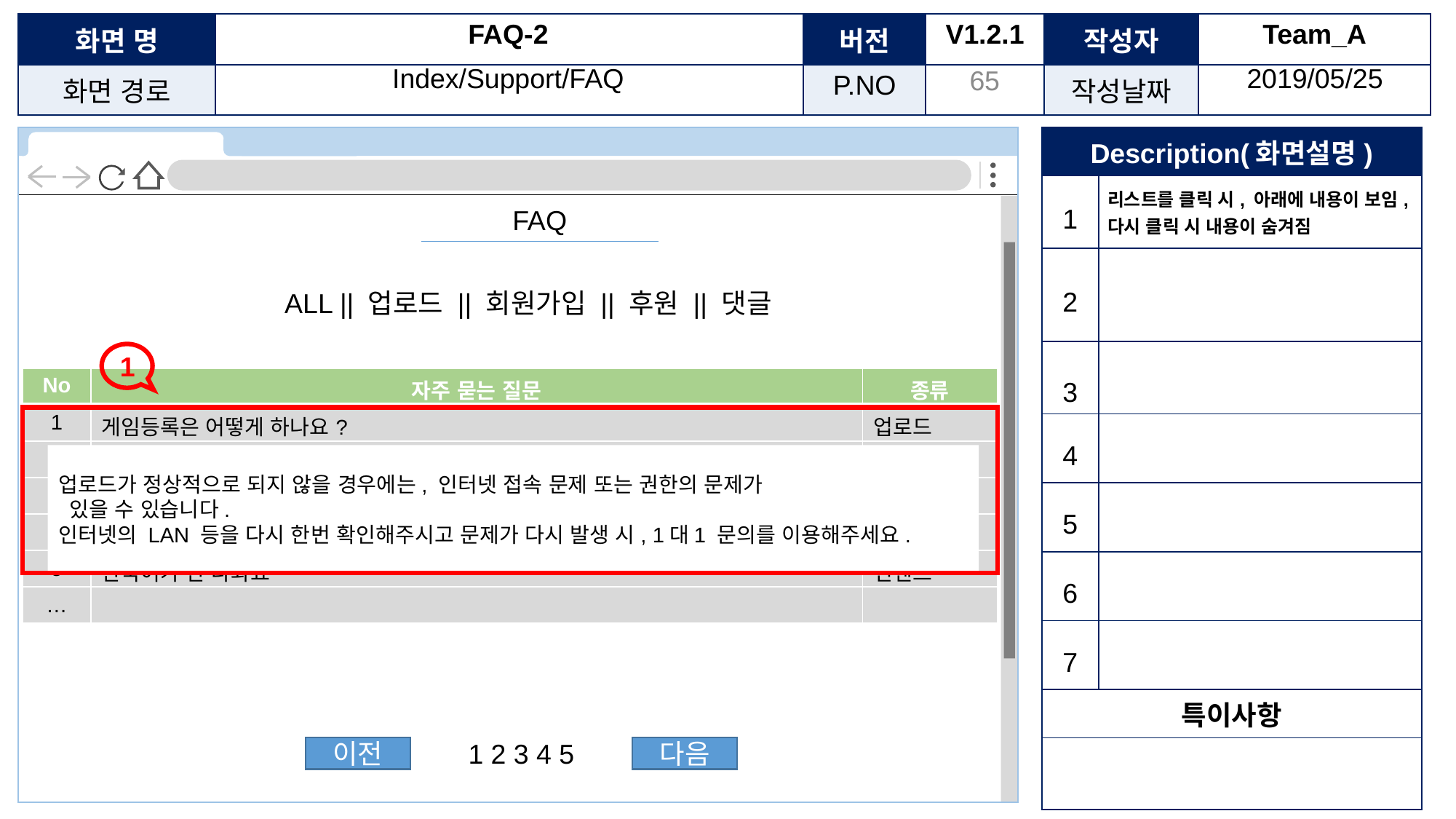

FAQ-2
65
Index/Support/FAQ
2019/05/25
| Description(화면설명) |  |
| --- | --- |
| 1 | 리스트를 클릭 시, 아래에 내용이 보임, 다시 클릭 시 내용이 숨겨짐 |
| 2 |  |
| 3 |  |
| 4 |  |
| 5 |  |
| 6 |  |
| 7 |  |
| 특이사항 |  |
|  |  |
FAQ

ALL || 업로드 || 회원가입 || 후원 || 댓글
1
| No | 자주 묻는 질문 | 종류 |
| --- | --- | --- |
| 1 | 게임등록은 어떻게 하나요? | 업로드 |
| 2 | 회원가입은 어디서 하나요? | 회원가입 |
| 3 | 게임을 공유하고 싶어요. | 컨텐츠 |
| 4 | 세이브기능 없나요? | 컨텐츠 |
| 5 | 한국어가 안 나와요 | 컨텐츠 |
| … |  |  |

업로드가 정상적으로 되지 않을 경우에는, 인터넷 접속 문제 또는 권한의 문제가
 있을 수 있습니다.
인터넷의 LAN 등을 다시 한번 확인해주시고 문제가 다시 발생 시, 1대1 문의를 이용해주세요.
1 2 3 4 5
이전
다음